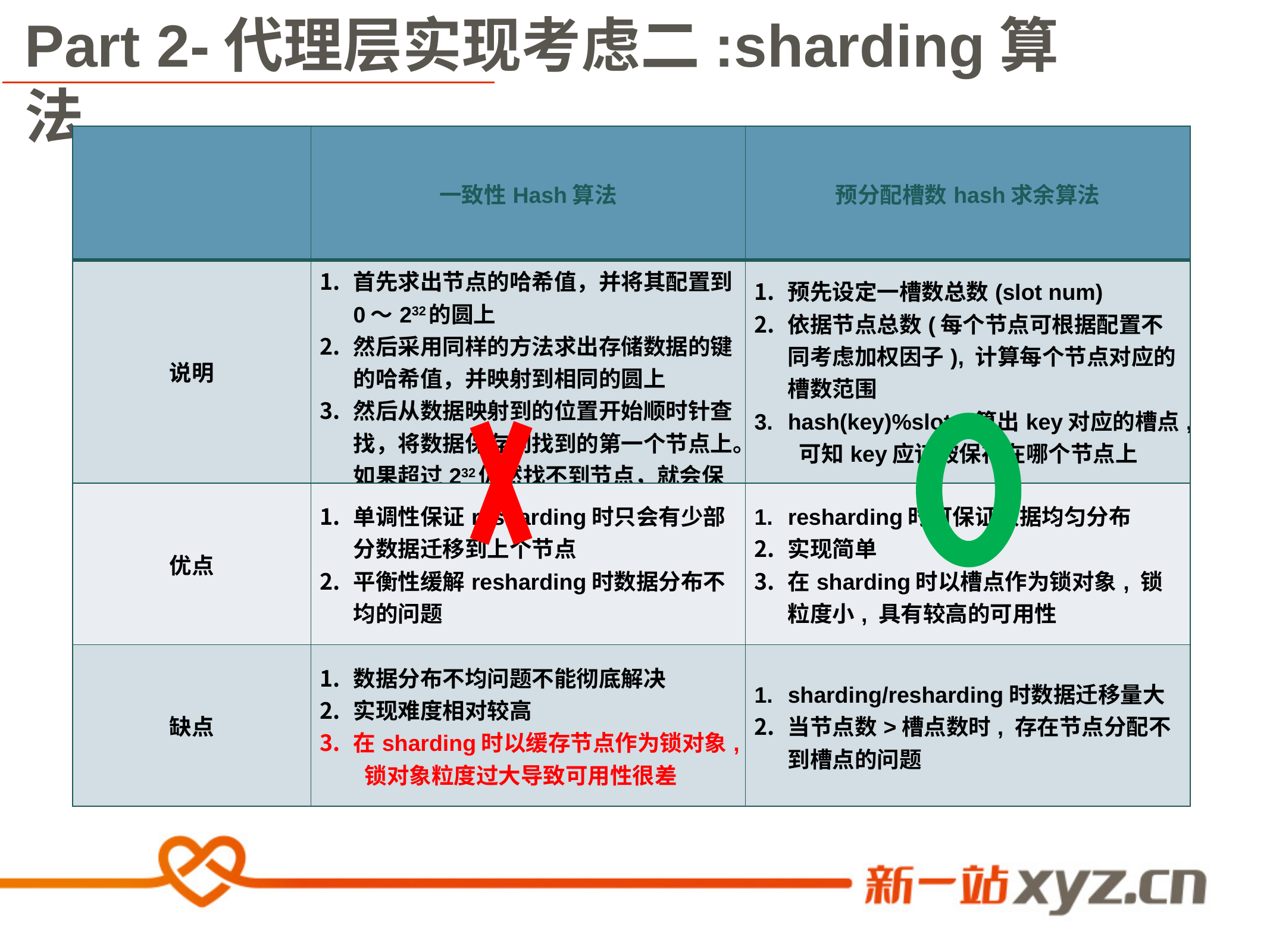

Part 2-代理层实现考虑二:sharding算法

|  | 一致性Hash算法 | 预分配槽数hash求余算法 |
| --- | --- | --- |
| 说明 | 首先求出节点的哈希值，并将其配置到0～232的圆上 然后采用同样的方法求出存储数据的键的哈希值，并映射到相同的圆上 然后从数据映射到的位置开始顺时针查找，将数据保存到找到的第一个节点上。如果超过232仍然找不到节点，就会保存到第一个节点上 | 预先设定一槽数总数(slot num) 依据节点总数(每个节点可根据配置不同考虑加权因子), 计算每个节点对应的槽数范围 hash(key)%slots 算出key对应的槽点, 可知key应该被保存在哪个节点上 |
| 优点 | 单调性保证resharding时只会有少部分数据迁移到上个节点 平衡性缓解resharding时数据分布不均的问题 | resharding时可保证数据均匀分布 实现简单 在sharding时以槽点作为锁对象, 锁粒度小, 具有较高的可用性 |
| 缺点 | 数据分布不均问题不能彻底解决 实现难度相对较高 在sharding时以缓存节点作为锁对象, 锁对象粒度过大导致可用性很差 | sharding/resharding时数据迁移量大 当节点数>槽点数时, 存在节点分配不到槽点的问题 |